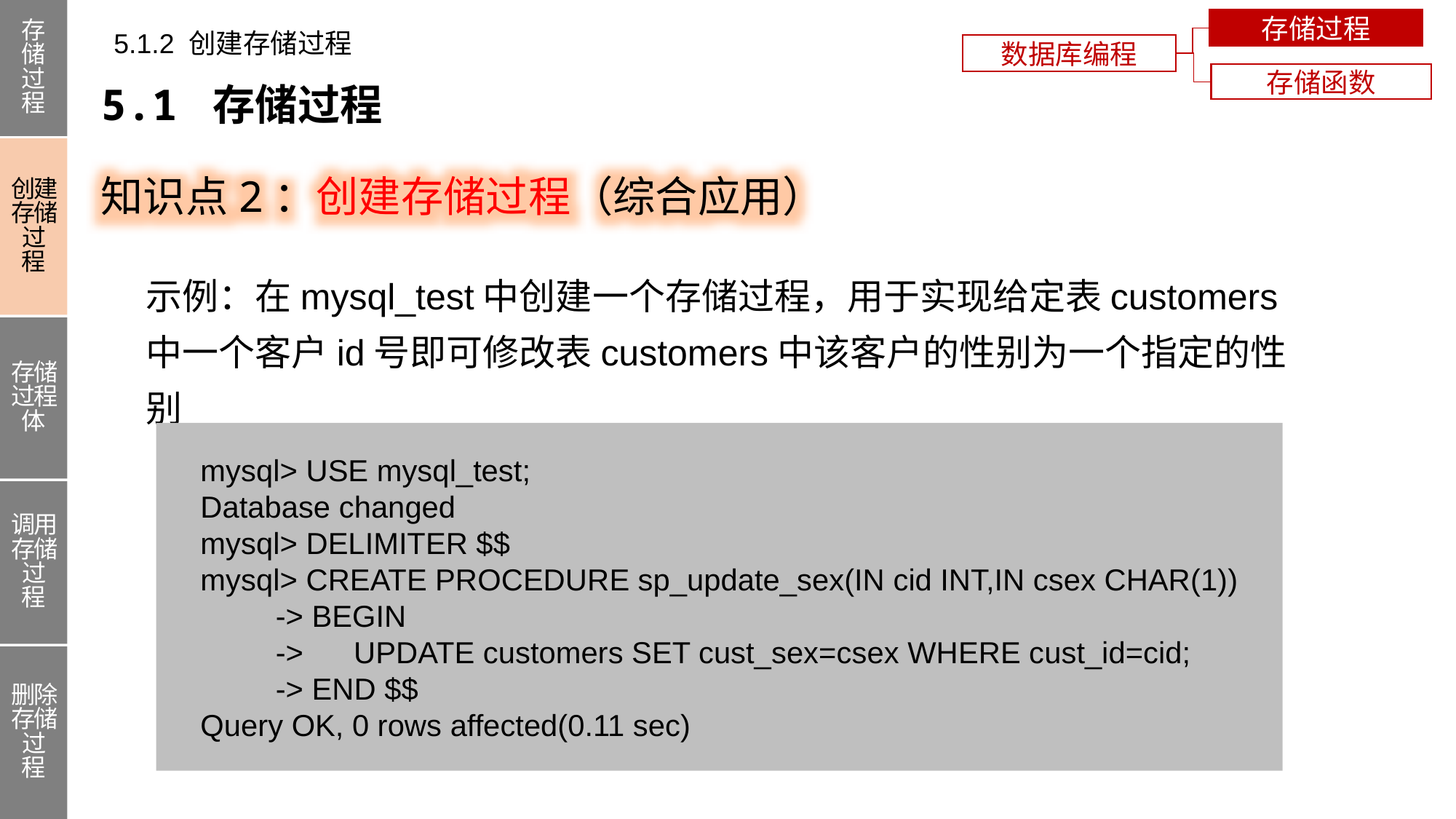

存储过程
创建存储过程
存储过程体
调用存储过程
删除存储过程
存储过程
5.1.2 创建存储过程
数据库编程
存储函数
5.1 存储过程
知识点2：创建存储过程（综合应用）
示例：在mysql_test中创建一个存储过程，用于实现给定表customers中一个客户id号即可修改表customers中该客户的性别为一个指定的性别
    mysql> USE mysql_test;
    Database changed
    mysql> DELIMITER $$
    mysql> CREATE PROCEDURE sp_update_sex(IN cid INT,IN csex CHAR(1))
             -> BEGIN
             ->      UPDATE customers SET cust_sex=csex WHERE cust_id=cid;
             -> END $$
    Query OK, 0 rows affected(0.11 sec)